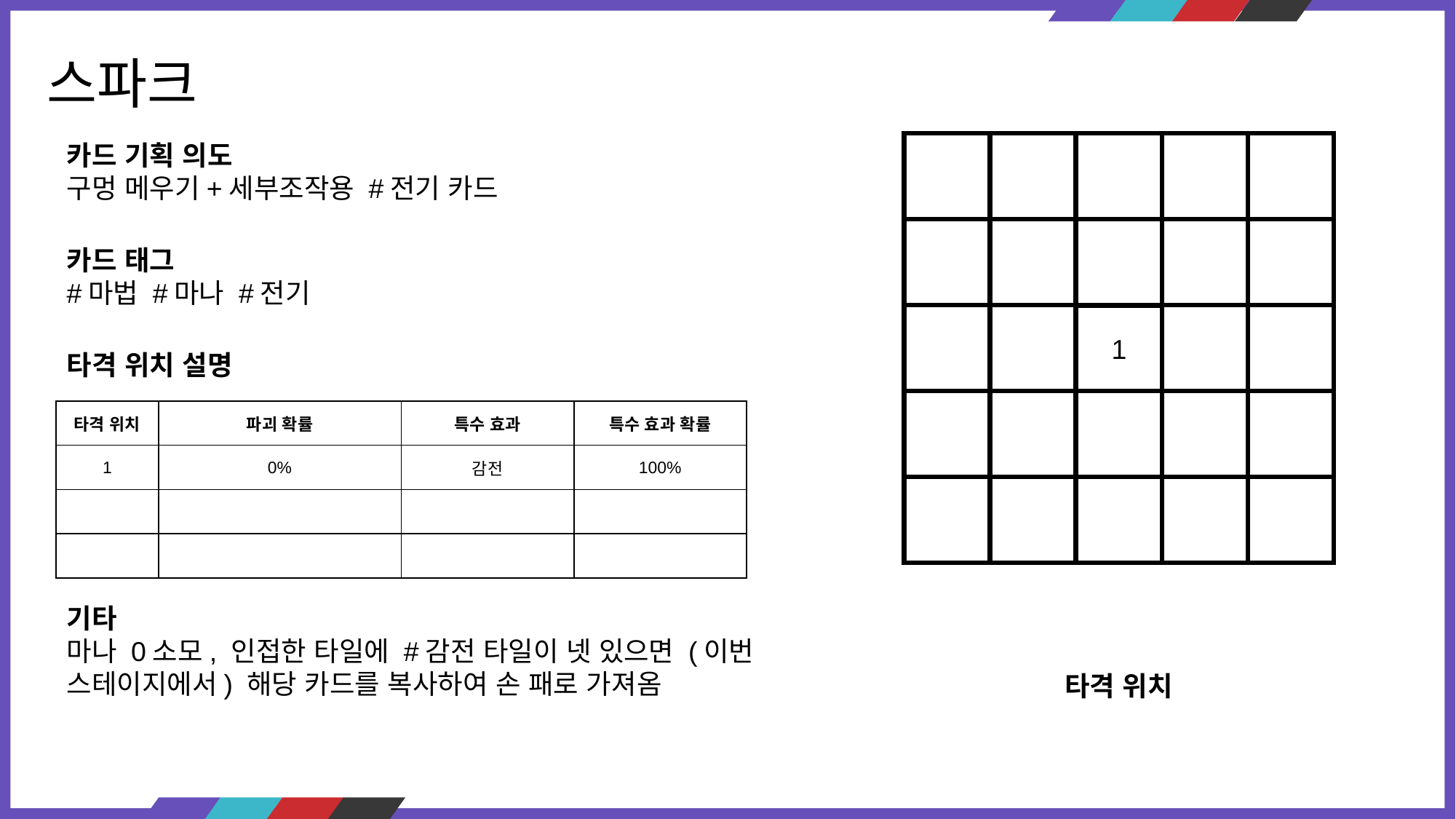

스파크
카드 기획 의도
구멍 메우기+세부조작용 #전기 카드

카드 태그
#마법 #마나 #전기

1
타격 위치 설명

| 타격 위치 | 파괴 확률 | 특수 효과 | 특수 효과 확률 |
| --- | --- | --- | --- |
| 1 | 0% | 감전 | 100% |
|  |  |  |  |
|  |  |  |  |

기타
마나 0소모, 인접한 타일에 #감전 타일이 넷 있으면 (이번 스테이지에서) 해당 카드를 복사하여 손 패로 가져옴
타격 위치